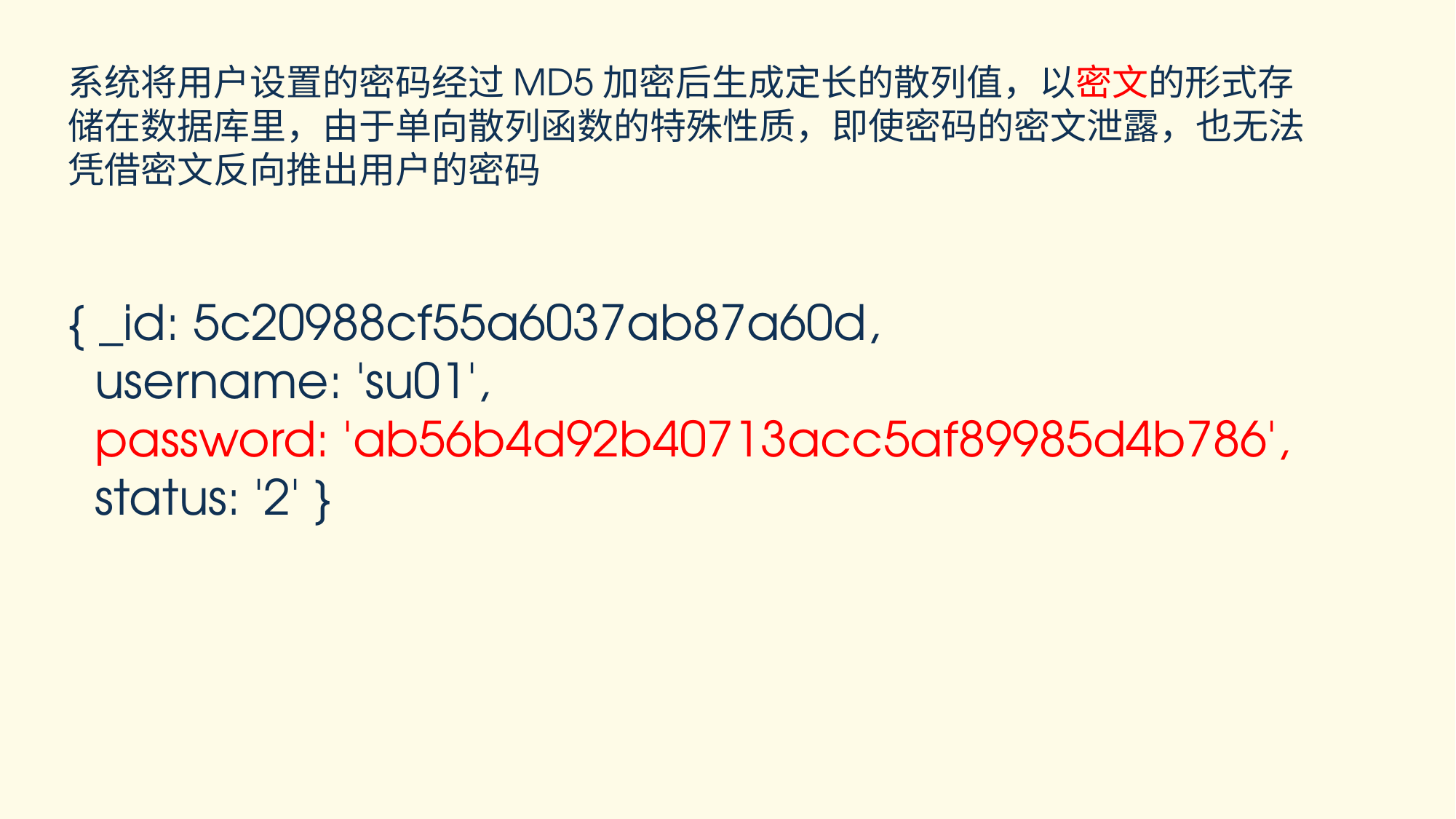

系统将用户设置的密码经过MD5加密后生成定长的散列值，以密文的形式存储在数据库里，由于单向散列函数的特殊性质，即使密码的密文泄露，也无法凭借密文反向推出用户的密码
{ _id: 5c20988cf55a6037ab87a60d,
  username: 'su01',
  password: 'ab56b4d92b40713acc5af89985d4b786',
  status: '2' }